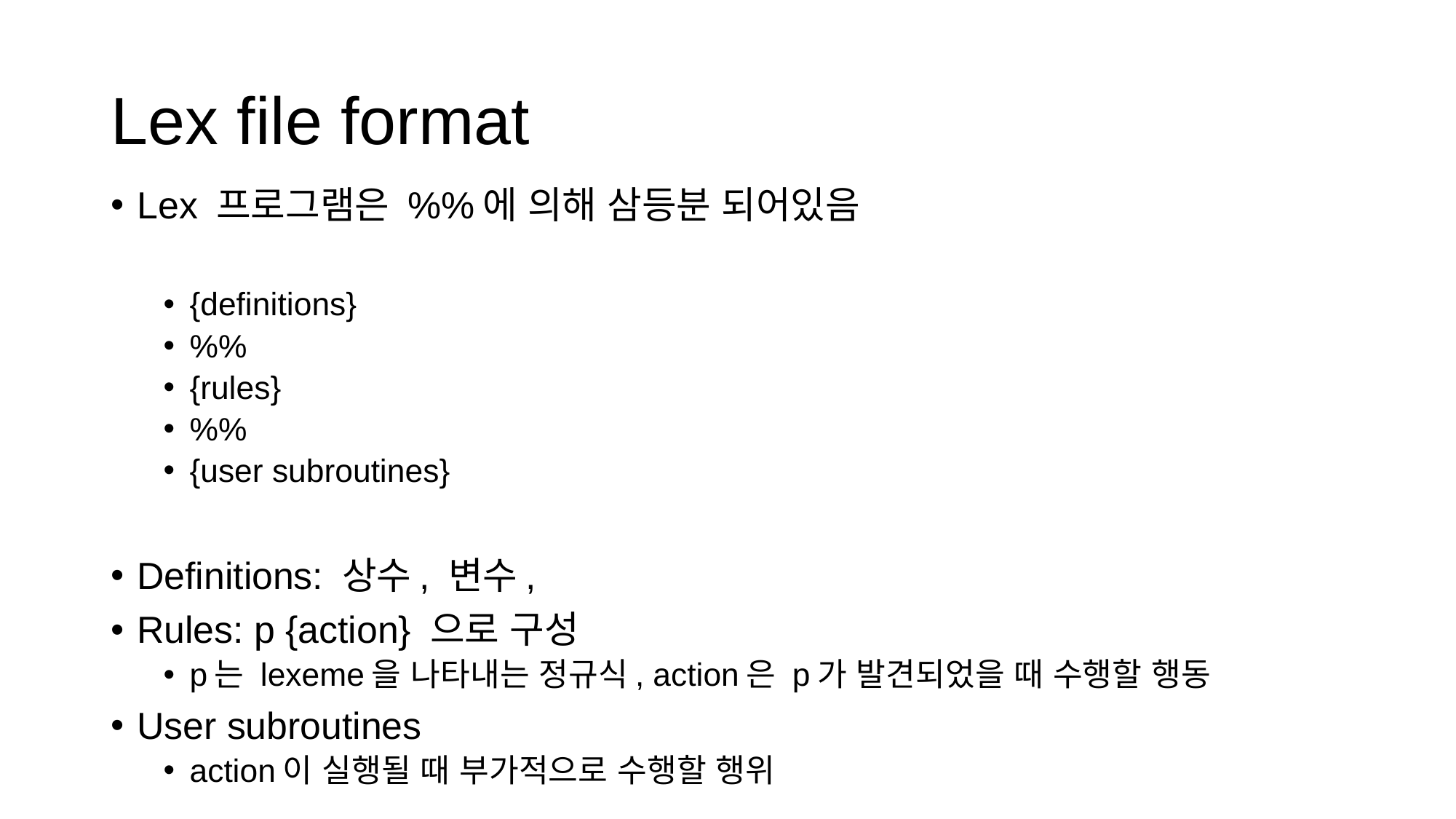

# Lex file format
Lex 프로그램은 %%에 의해 삼등분 되어있음

{definitions}
%%
{rules}
%%
{user subroutines}

Definitions: 상수, 변수,
Rules: p {action} 으로 구성
p는 lexeme을 나타내는 정규식, action은 p가 발견되었을 때 수행할 행동
User subroutines
action이 실행될 때 부가적으로 수행할 행위